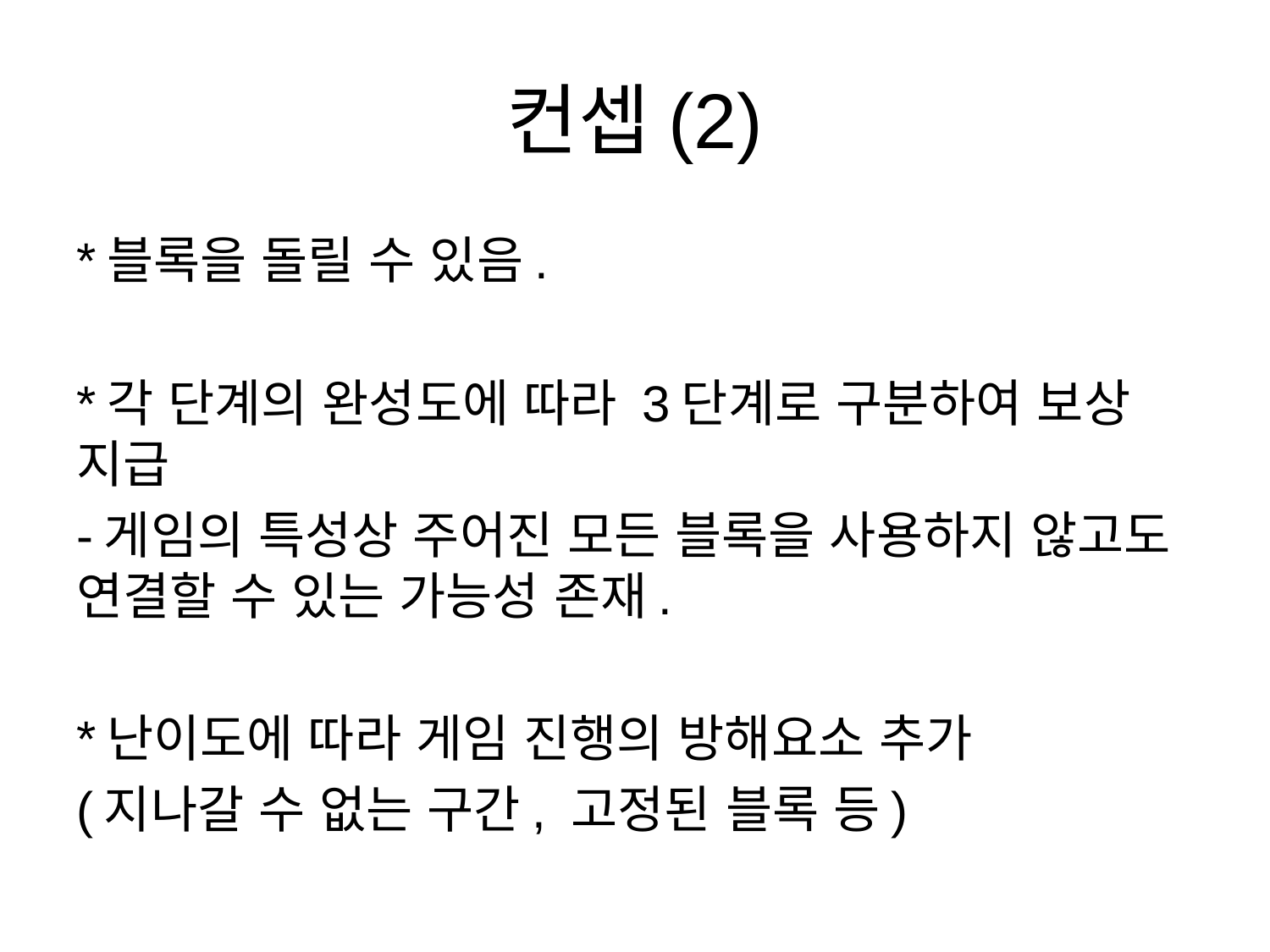

# 컨셉(2)
*블록을 돌릴 수 있음.

*각 단계의 완성도에 따라 3단계로 구분하여 보상 지급
-게임의 특성상 주어진 모든 블록을 사용하지 않고도 연결할 수 있는 가능성 존재.

*난이도에 따라 게임 진행의 방해요소 추가
(지나갈 수 없는 구간, 고정된 블록 등)